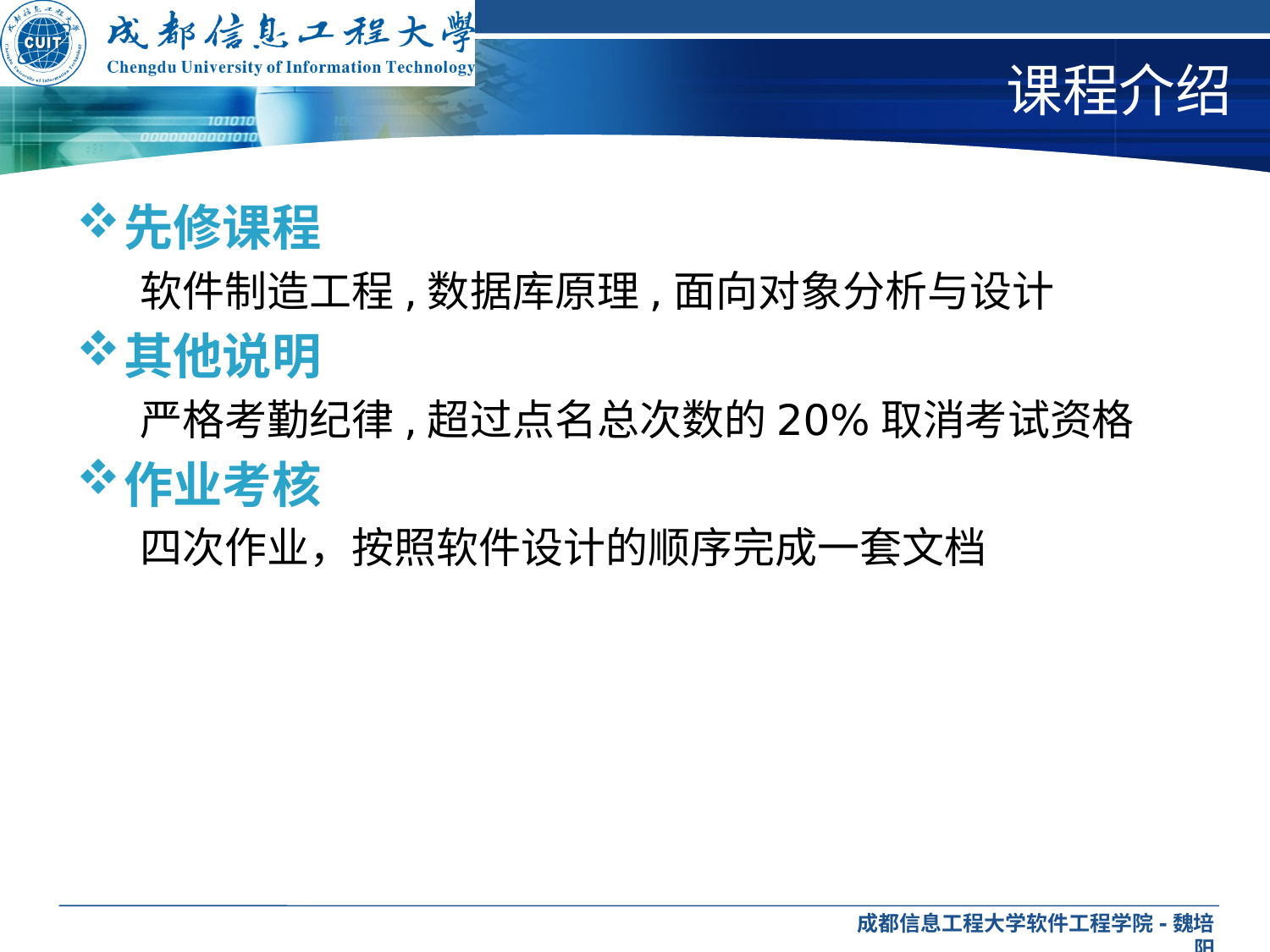

# 课程介绍
先修课程
软件制造工程,数据库原理,面向对象分析与设计
其他说明
严格考勤纪律,超过点名总次数的20%取消考试资格
作业考核
四次作业，按照软件设计的顺序完成一套文档

成都信息工程大学软件工程学院-魏培阳